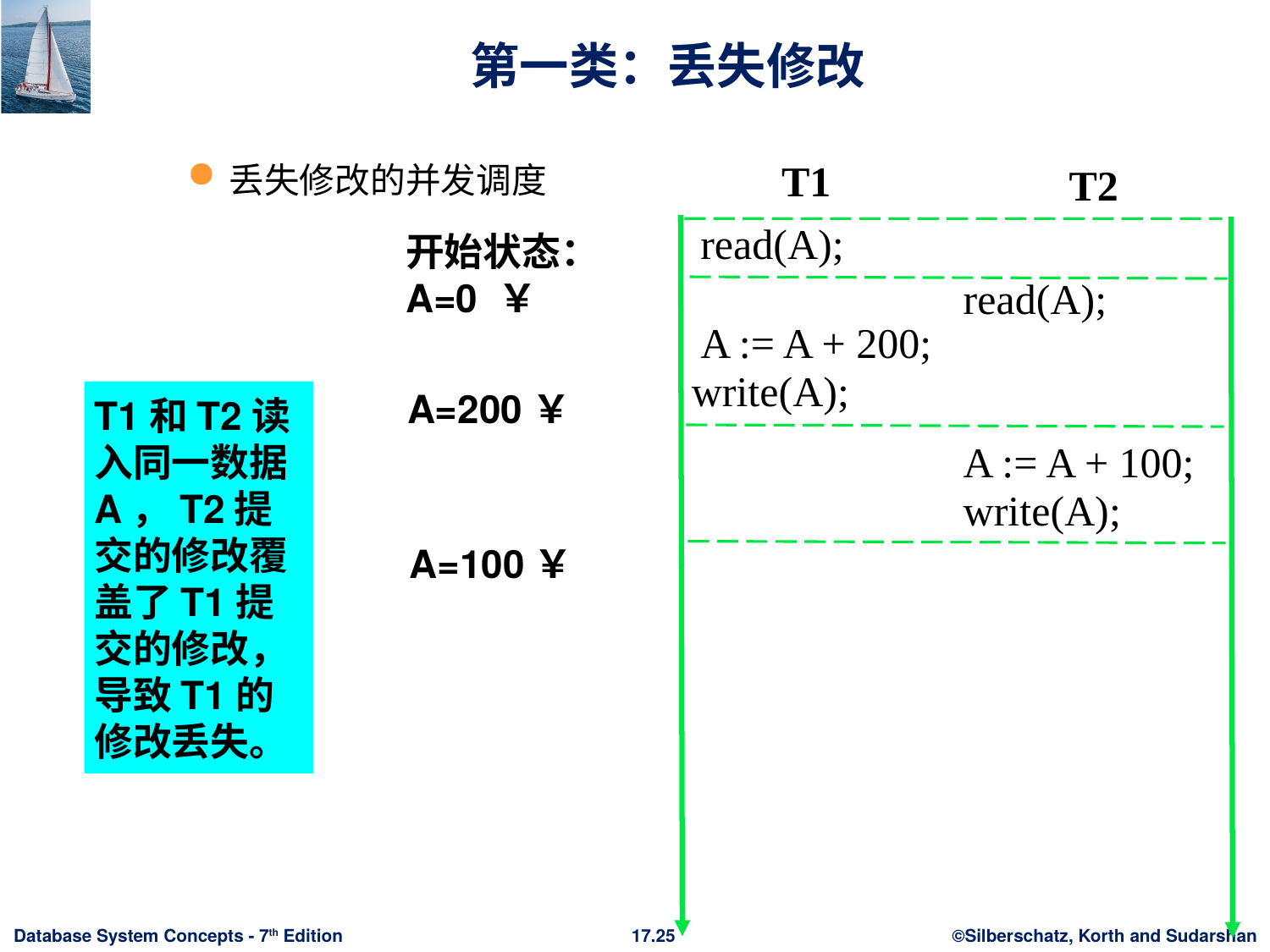

# 第一类：丢失修改
T1
T2
      read(A);
      A := A + 200;
       write(A);

      read(A);
      A := A + 100;
      write(A);

丢失修改的并发调度
开始状态：
A=0 ￥
A=200￥
T1和T2读入同一数据A，T2提交的修改覆盖了T1提交的修改，导致T1的修改丢失。
A=100￥